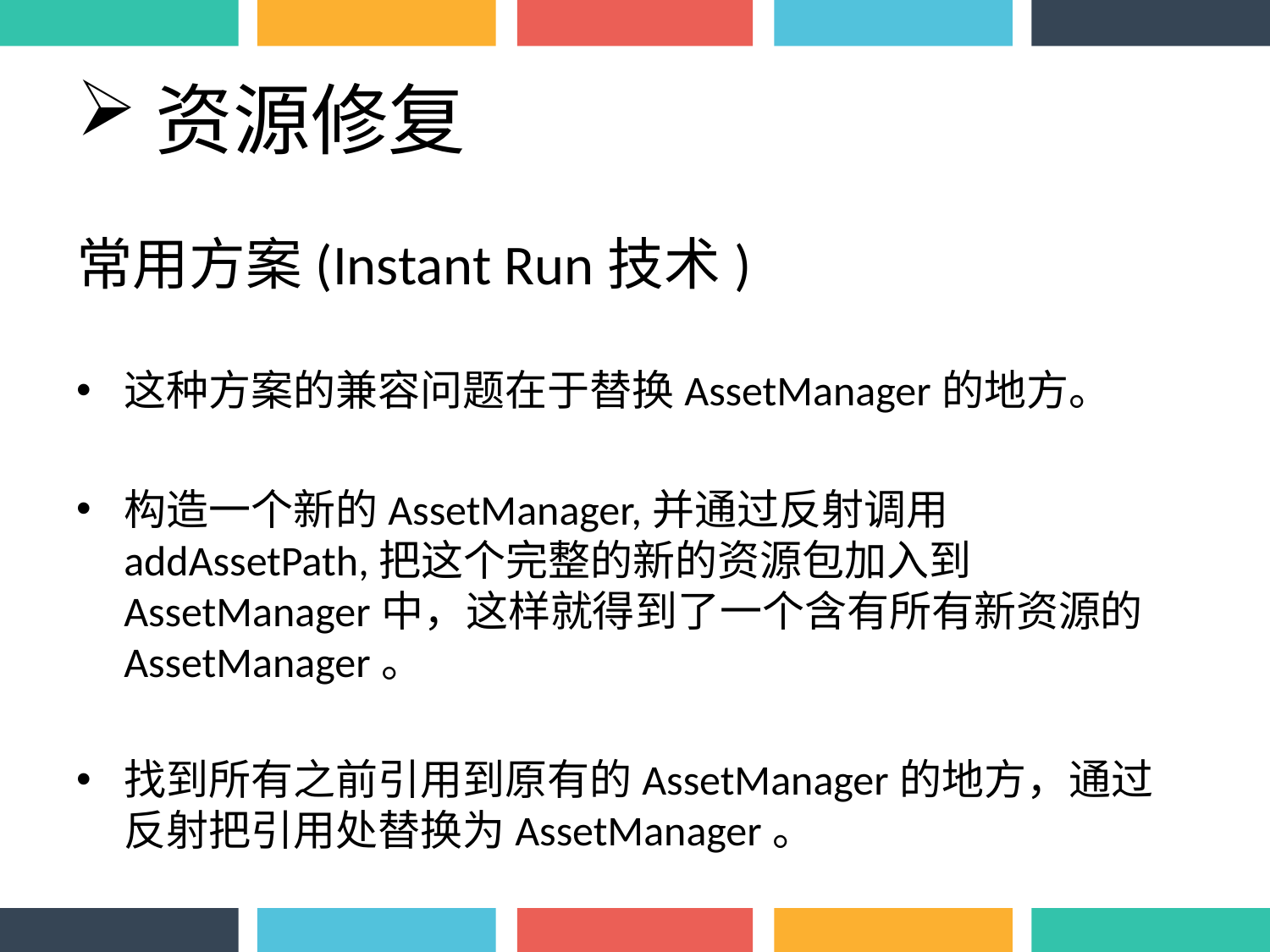

# 资源修复
常用方案(Instant Run技术)

这种方案的兼容问题在于替换AssetManager的地方。

构造一个新的AssetManager,并通过反射调用addAssetPath,把这个完整的新的资源包加入到AssetManager中，这样就得到了一个含有所有新资源的AssetManager。

找到所有之前引用到原有的AssetManager的地方，通过反射把引用处替换为AssetManager。